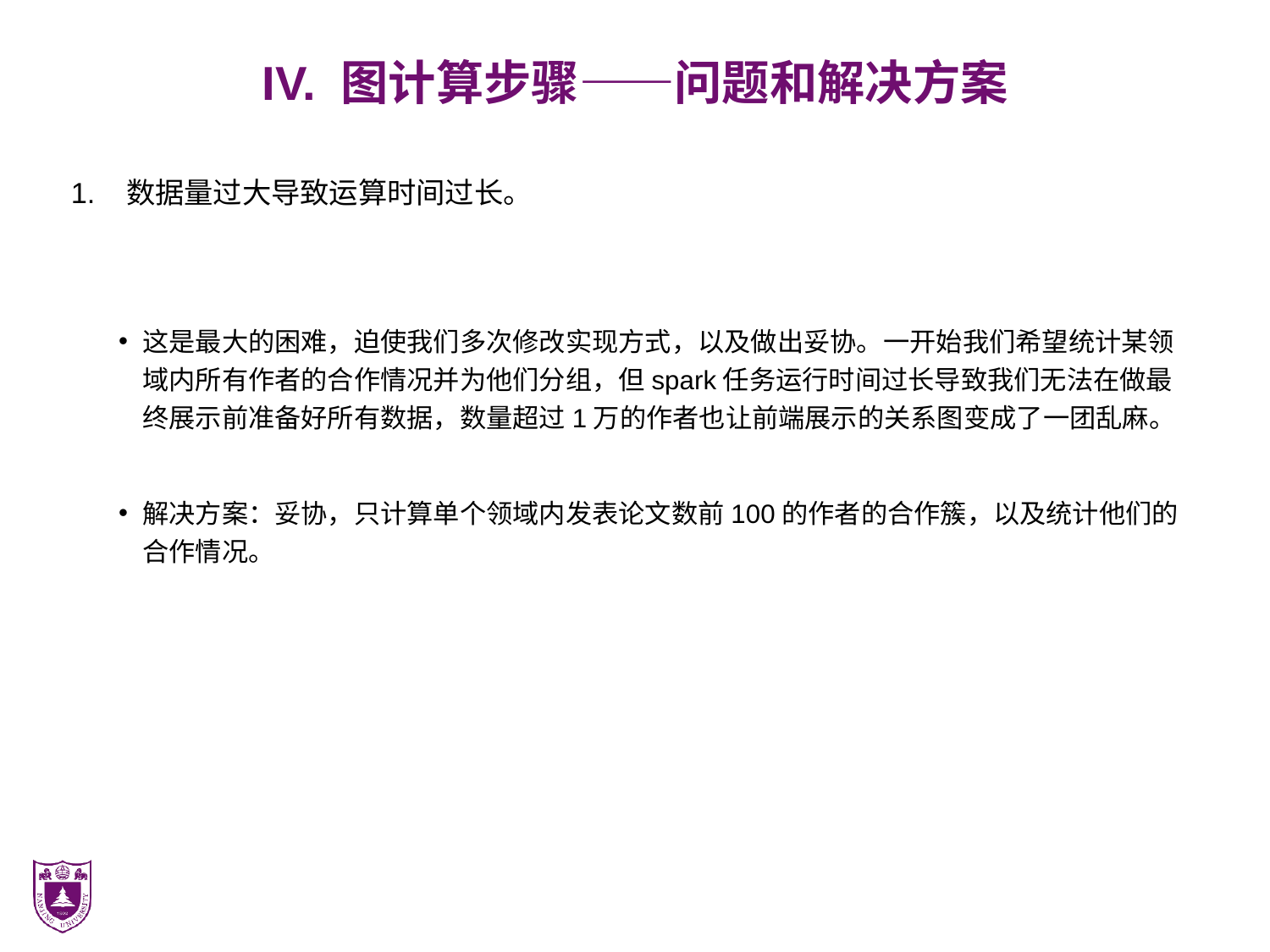

# IV. 图计算步骤——问题和解决方案
1.   数据量过大导致运算时间过长。

这是最大的困难，迫使我们多次修改实现方式，以及做出妥协。一开始我们希望统计某领域内所有作者的合作情况并为他们分组，但spark任务运行时间过长导致我们无法在做最终展示前准备好所有数据，数量超过1万的作者也让前端展示的关系图变成了一团乱麻。

解决方案：妥协，只计算单个领域内发表论文数前100的作者的合作簇，以及统计他们的合作情况。

16